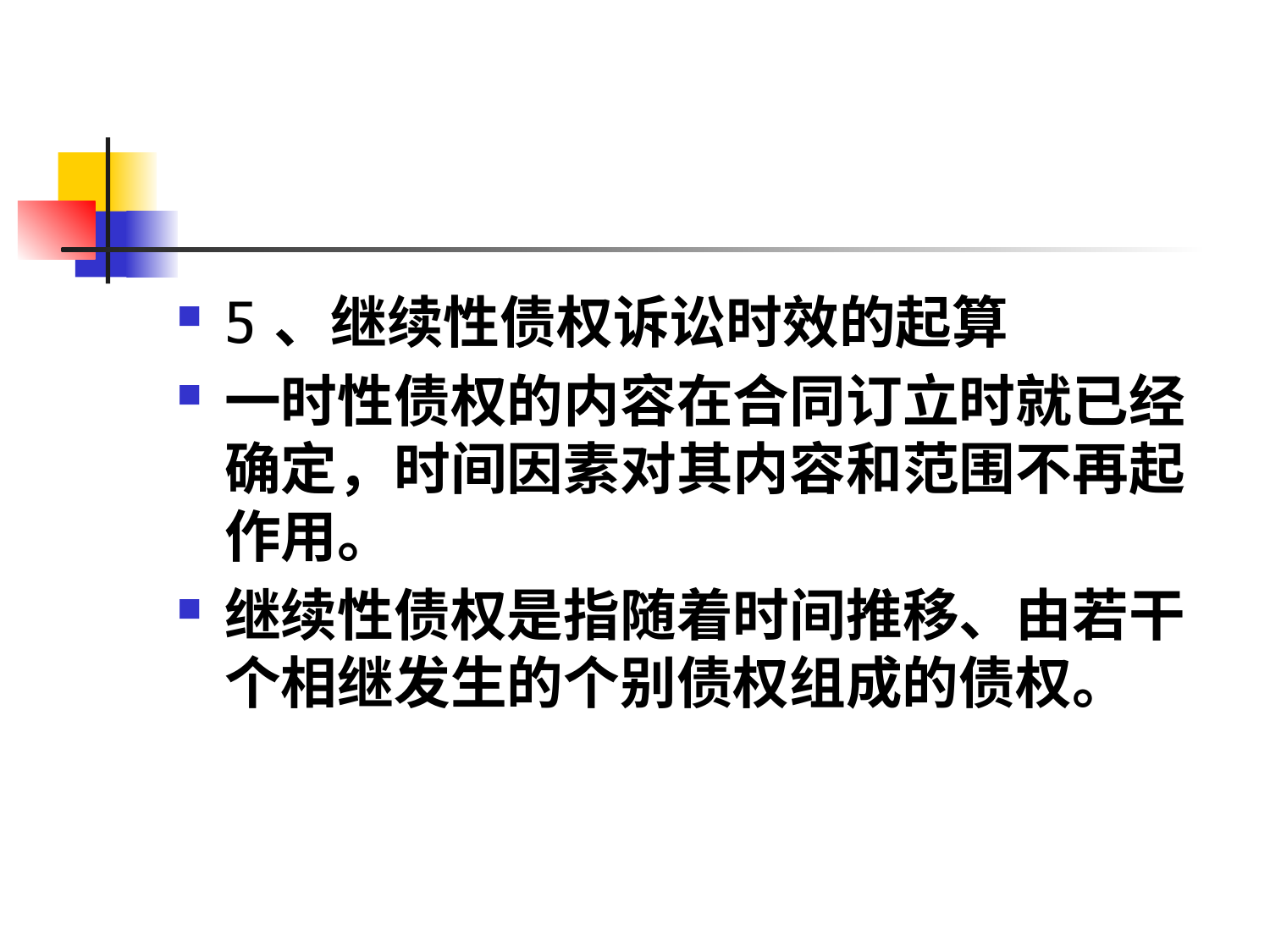

#
5、继续性债权诉讼时效的起算
一时性债权的内容在合同订立时就已经确定，时间因素对其内容和范围不再起作用。
继续性债权是指随着时间推移、由若干个相继发生的个别债权组成的债权。